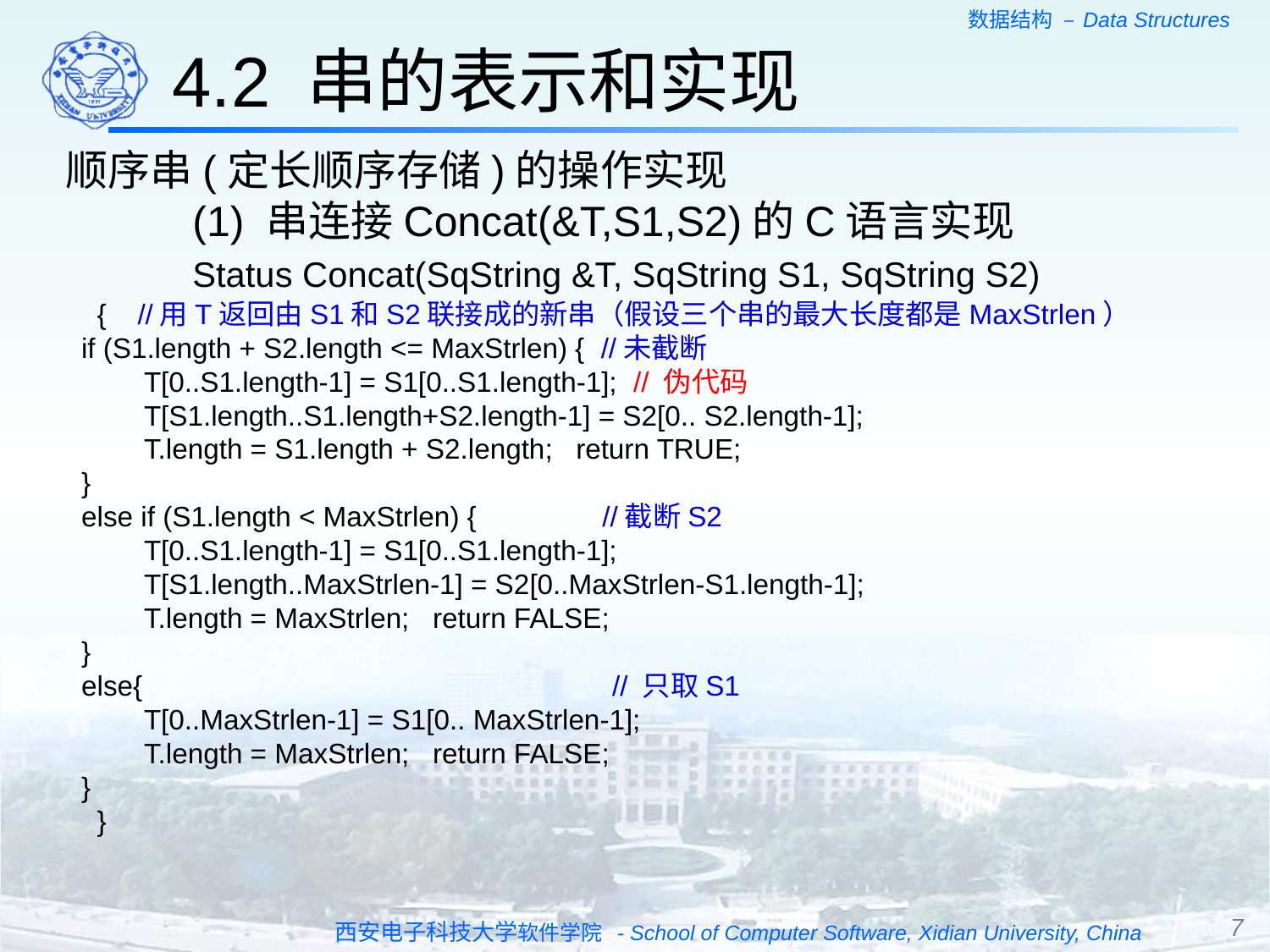

4.2 串的表示和实现
顺序串(定长顺序存储)的操作实现
	(1) 串连接Concat(&T,S1,S2)的C语言实现
	Status Concat(SqString &T, SqString S1, SqString S2)
    {    //用T返回由S1和S2联接成的新串（假设三个串的最大长度都是MaxStrlen）
  if (S1.length + S2.length <= MaxStrlen) {  //未截断
          T[0..S1.length-1] = S1[0..S1.length-1];  // 伪代码
          T[S1.length..S1.length+S2.length-1] = S2[0.. S2.length-1];
          T.length = S1.length + S2.length;   return TRUE;
  }
  else if (S1.length < MaxStrlen) {                //截断S2
          T[0..S1.length-1] = S1[0..S1.length-1];
          T[S1.length..MaxStrlen-1] = S2[0..MaxStrlen-S1.length-1];
          T.length = MaxStrlen;   return FALSE;
  }
  else{                                                            // 只取S1
          T[0..MaxStrlen-1] = S1[0.. MaxStrlen-1];
          T.length = MaxStrlen;   return FALSE;
  }
    }
7